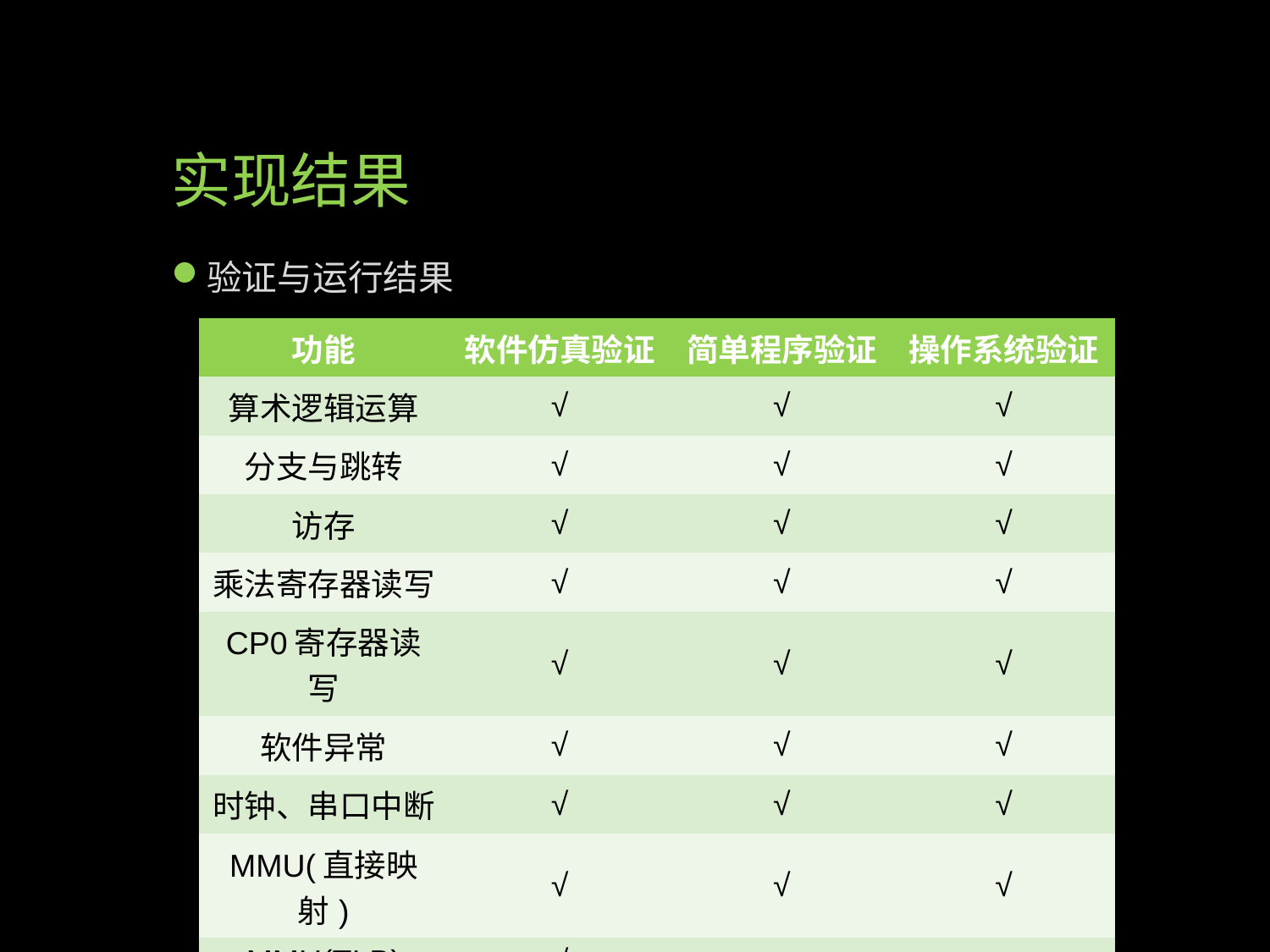

# 实现结果
验证与运行结果
| 功能 | 软件仿真验证 | 简单程序验证 | 操作系统验证 |
| --- | --- | --- | --- |
| 算术逻辑运算 | √ | √ | √ |
| 分支与跳转 | √ | √ | √ |
| 访存 | √ | √ | √ |
| 乘法寄存器读写 | √ | √ | √ |
| CP0寄存器读写 | √ | √ | √ |
| 软件异常 | √ | √ | √ |
| 时钟、串口中断 | √ | √ | √ |
| MMU(直接映射) | √ | √ | √ |
| MMU(TLB) | √ |  |  |